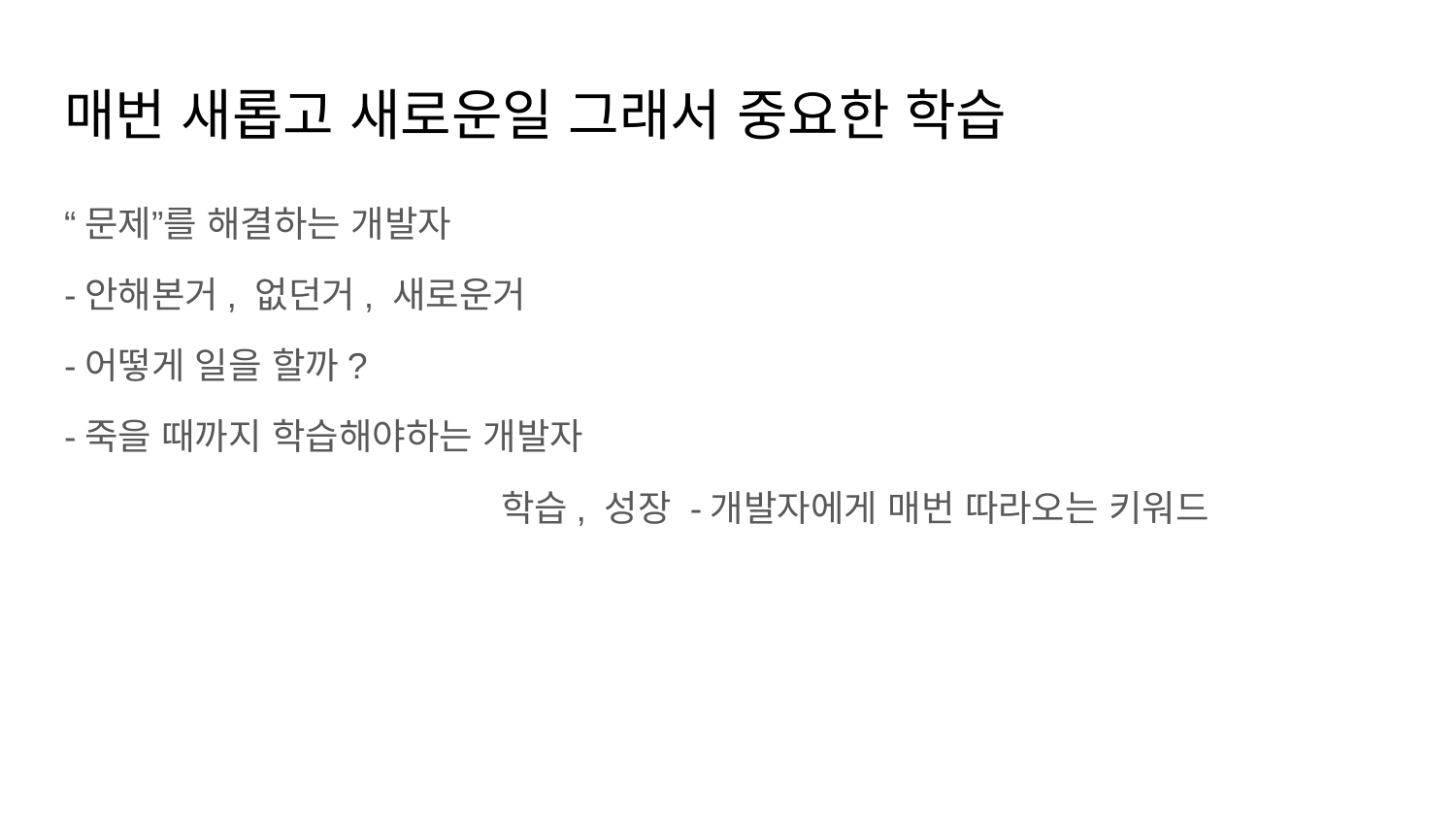

# 매번 새롭고 새로운일 그래서 중요한 학습
“문제”를 해결하는 개발자
-안해본거, 없던거, 새로운거
-어떻게 일을 할까?
-죽을 때까지 학습해야하는 개발자
			학습, 성장 -개발자에게 매번 따라오는 키워드